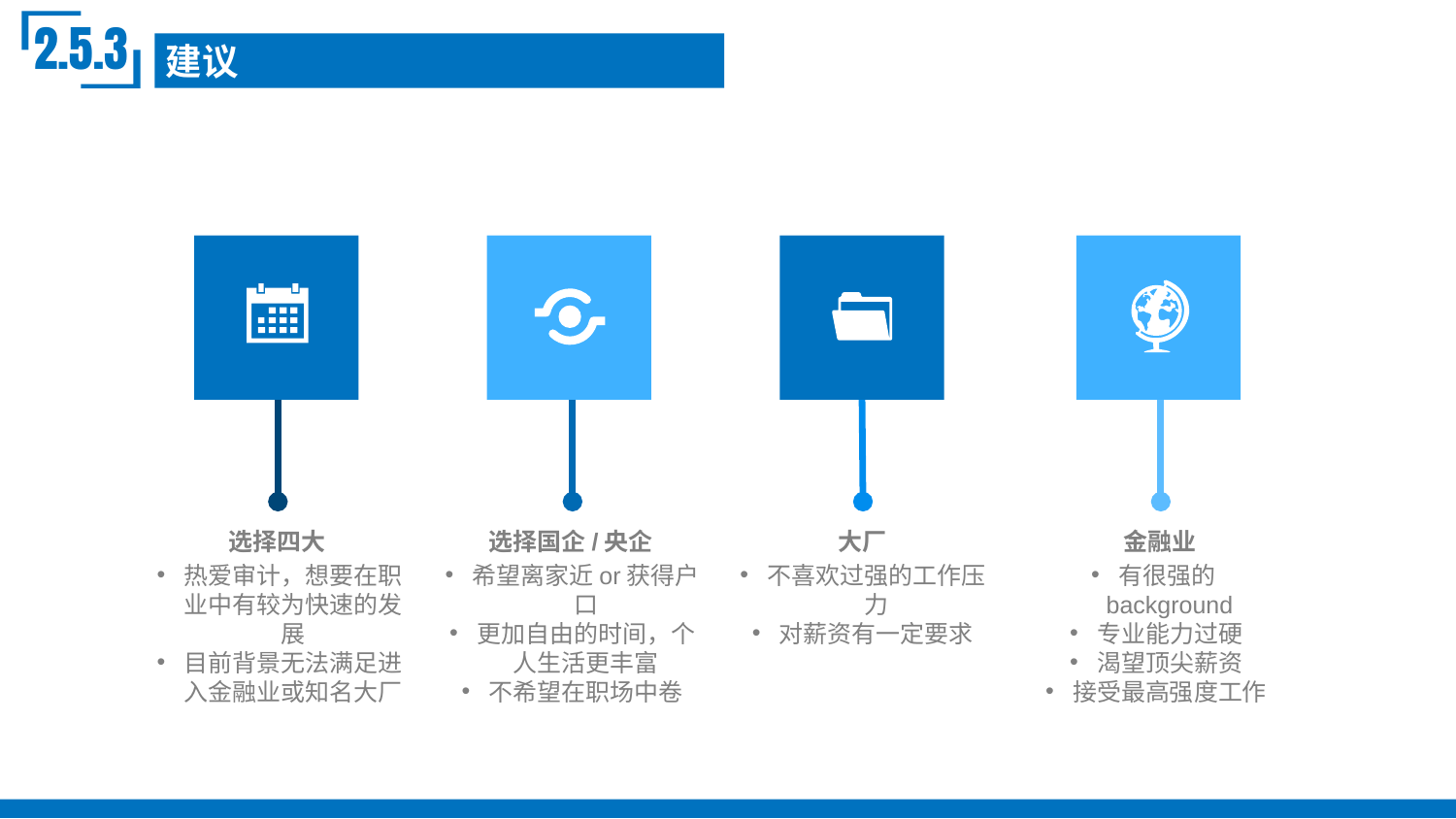

2.5.3
建议

选择四大
热爱审计，想要在职业中有较为快速的发展
目前背景无法满足进入金融业或知名大厂
选择国企/央企
希望离家近or获得户口
更加自由的时间，个人生活更丰富
不希望在职场中卷
大厂
不喜欢过强的工作压力
对薪资有一定要求
金融业
有很强的background
专业能力过硬
渴望顶尖薪资
接受最高强度工作